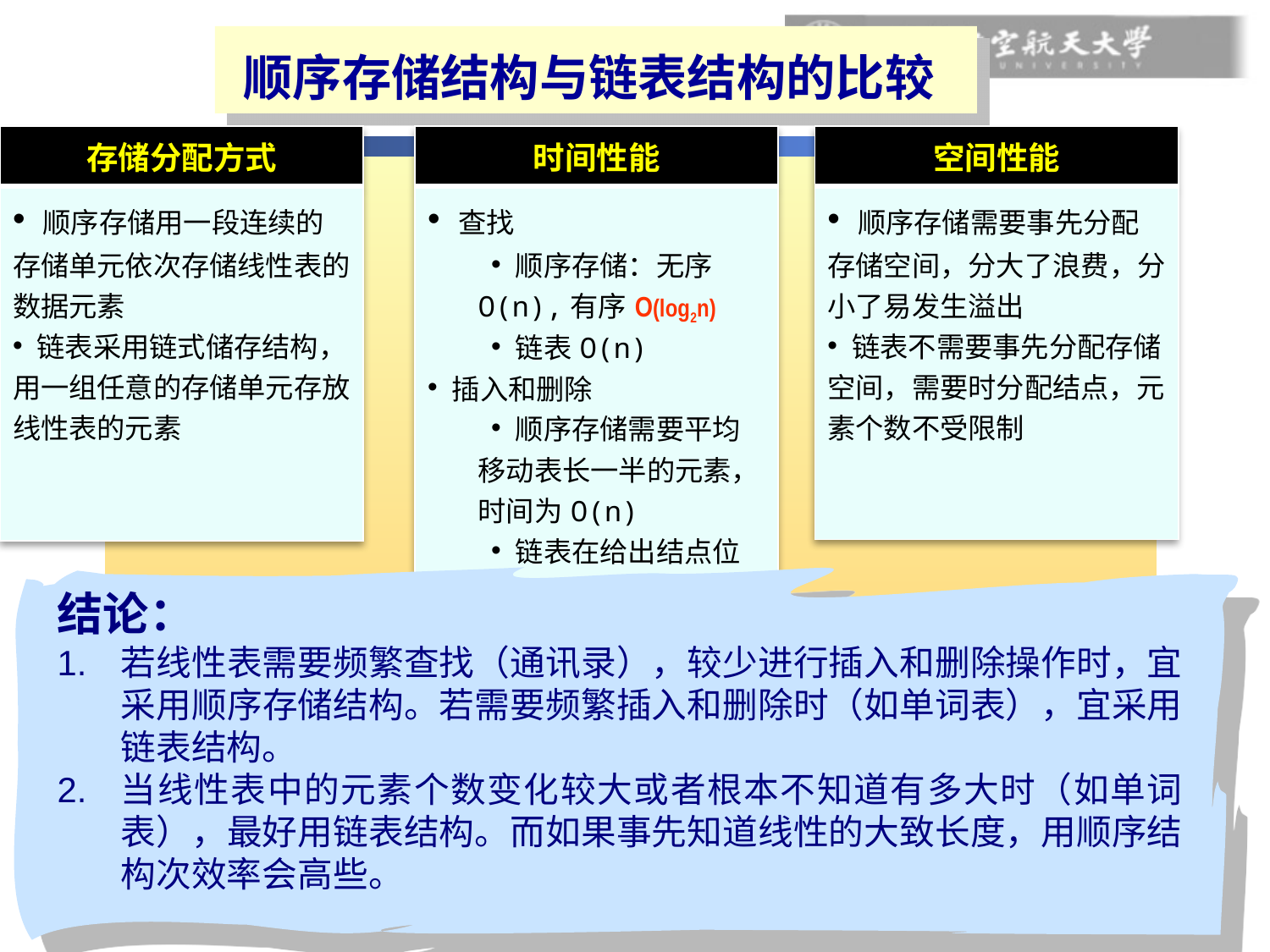

顺序存储结构与链表结构的比较
| 存储分配方式 |
| --- |
| 顺序存储用一段连续的存储单元依次存储线性表的数据元素 链表采用链式储存结构，用一组任意的存储单元存放线性表的元素 |
| 时间性能 |
| --- |
| 查找 顺序存储：无序O(n),有序O(log2n) 链表O(n) 插入和删除 顺序存储需要平均移动表长一半的元素，时间为O(n) 链表在给出结点位置后，插入和删除时间仅为O(1) |
| 空间性能 |
| --- |
| 顺序存储需要事先分配存储空间，分大了浪费，分小了易发生溢出 链表不需要事先分配存储空间，需要时分配结点，元素个数不受限制 |

结论：
若线性表需要频繁查找（通讯录），较少进行插入和删除操作时，宜采用顺序存储结构。若需要频繁插入和删除时（如单词表），宜采用链表结构。
当线性表中的元素个数变化较大或者根本不知道有多大时（如单词表），最好用链表结构。而如果事先知道线性的大致长度，用顺序结构次效率会高些。
86